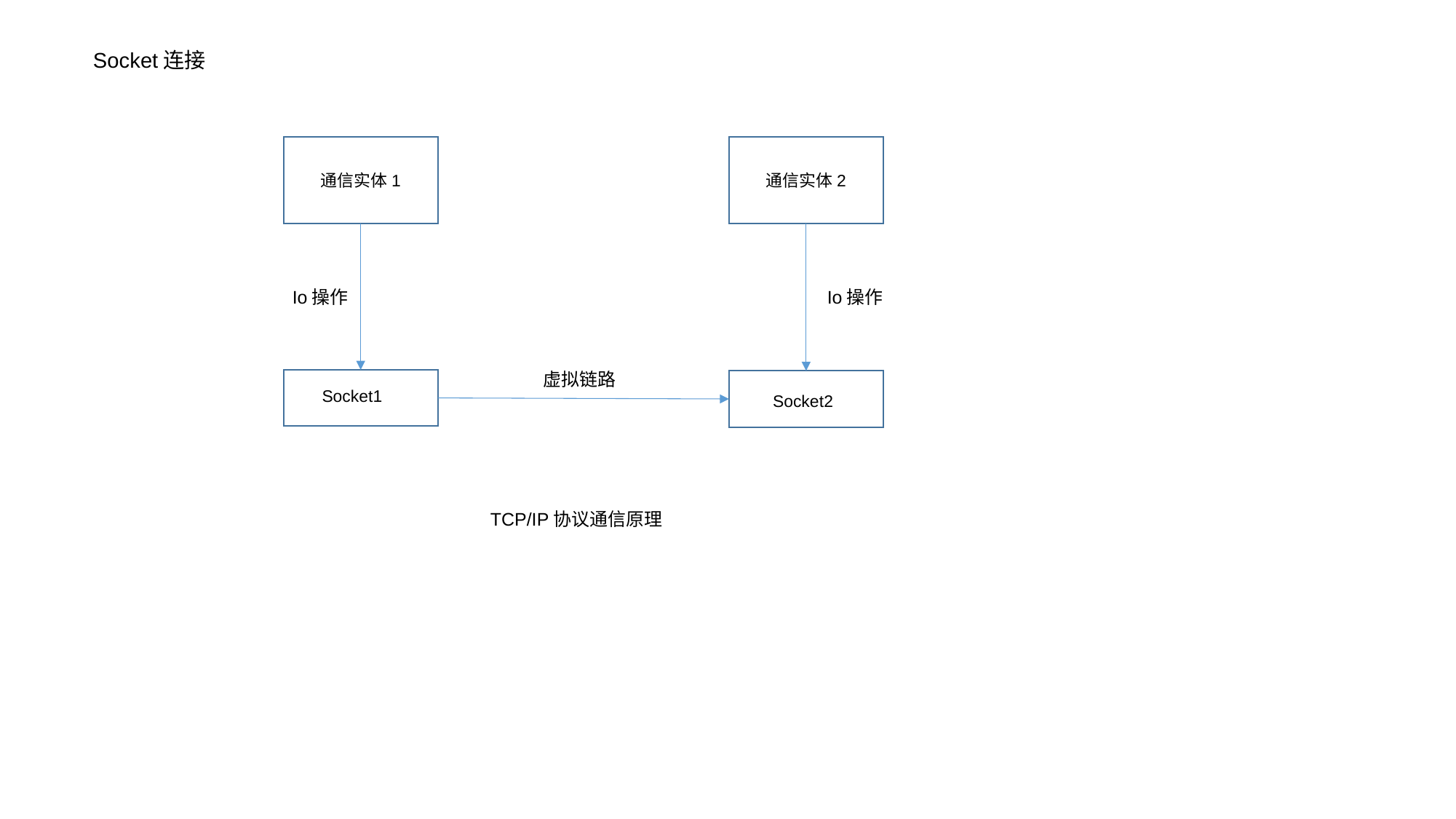

Socket连接

通信实体1
通信实体2
Io操作
Io操作
虚拟链路

Socket1
Socket2
TCP/IP协议通信原理